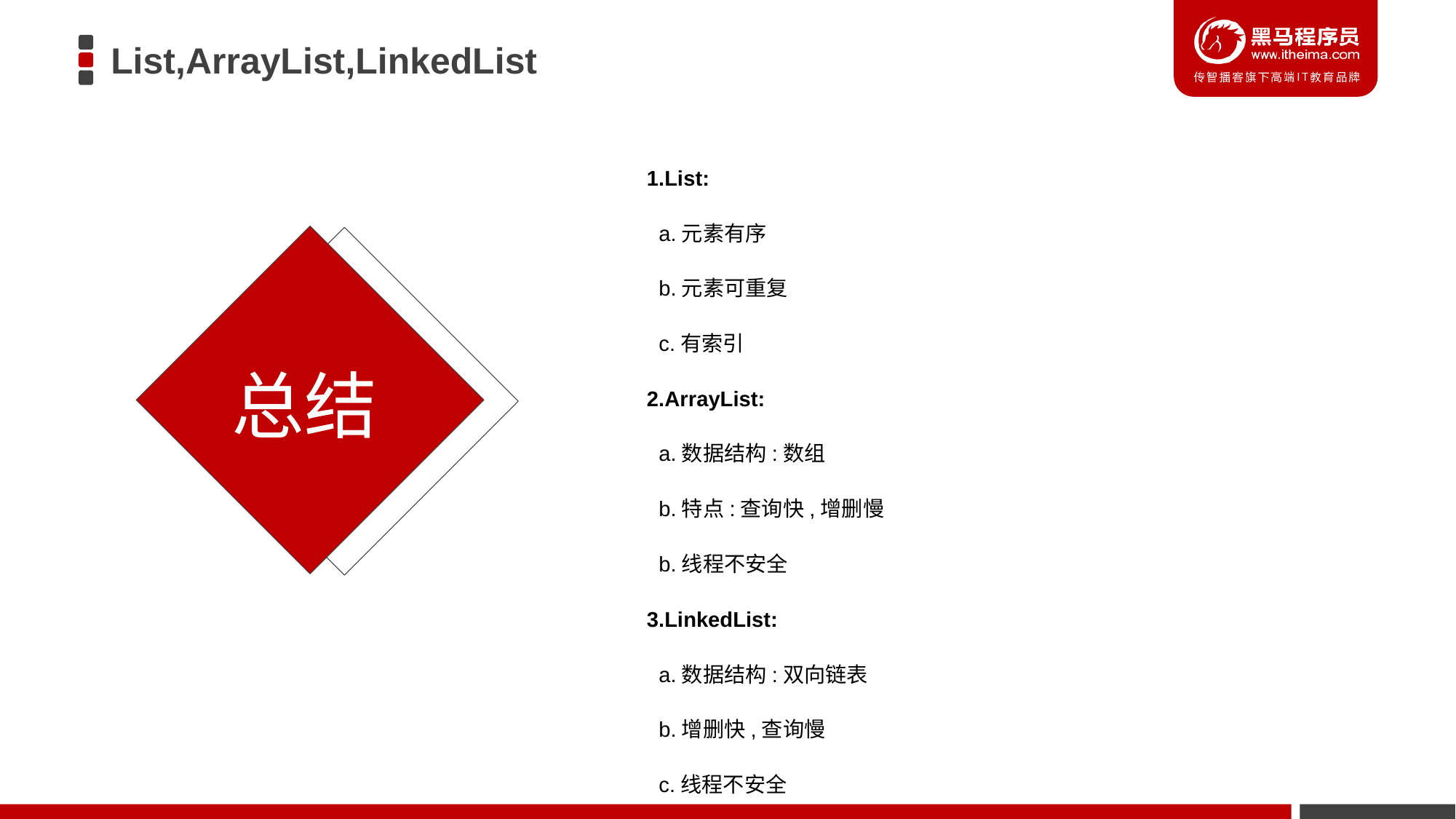

# List,ArrayList,LinkedList
1.List:
  a.元素有序
  b.元素可重复
  c.有索引
2.ArrayList:
  a.数据结构:数组
  b.特点:查询快,增删慢
  b.线程不安全
3.LinkedList:
  a.数据结构:双向链表
  b.增删快,查询慢
  c.线程不安全